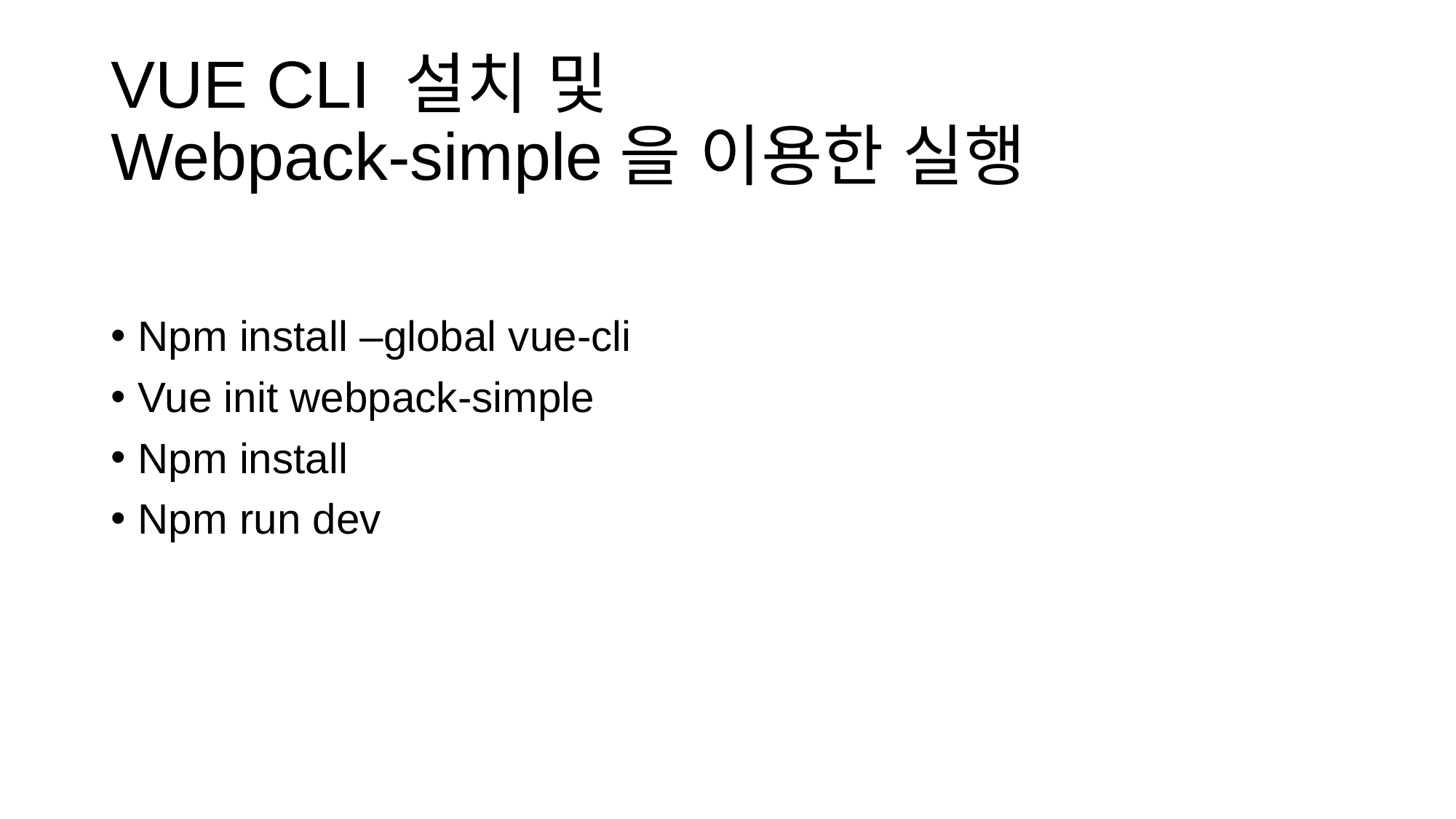

# VUE CLI 설치 및 Webpack-simple을 이용한 실행
Npm install –global vue-cli
Vue init webpack-simple
Npm install
Npm run dev